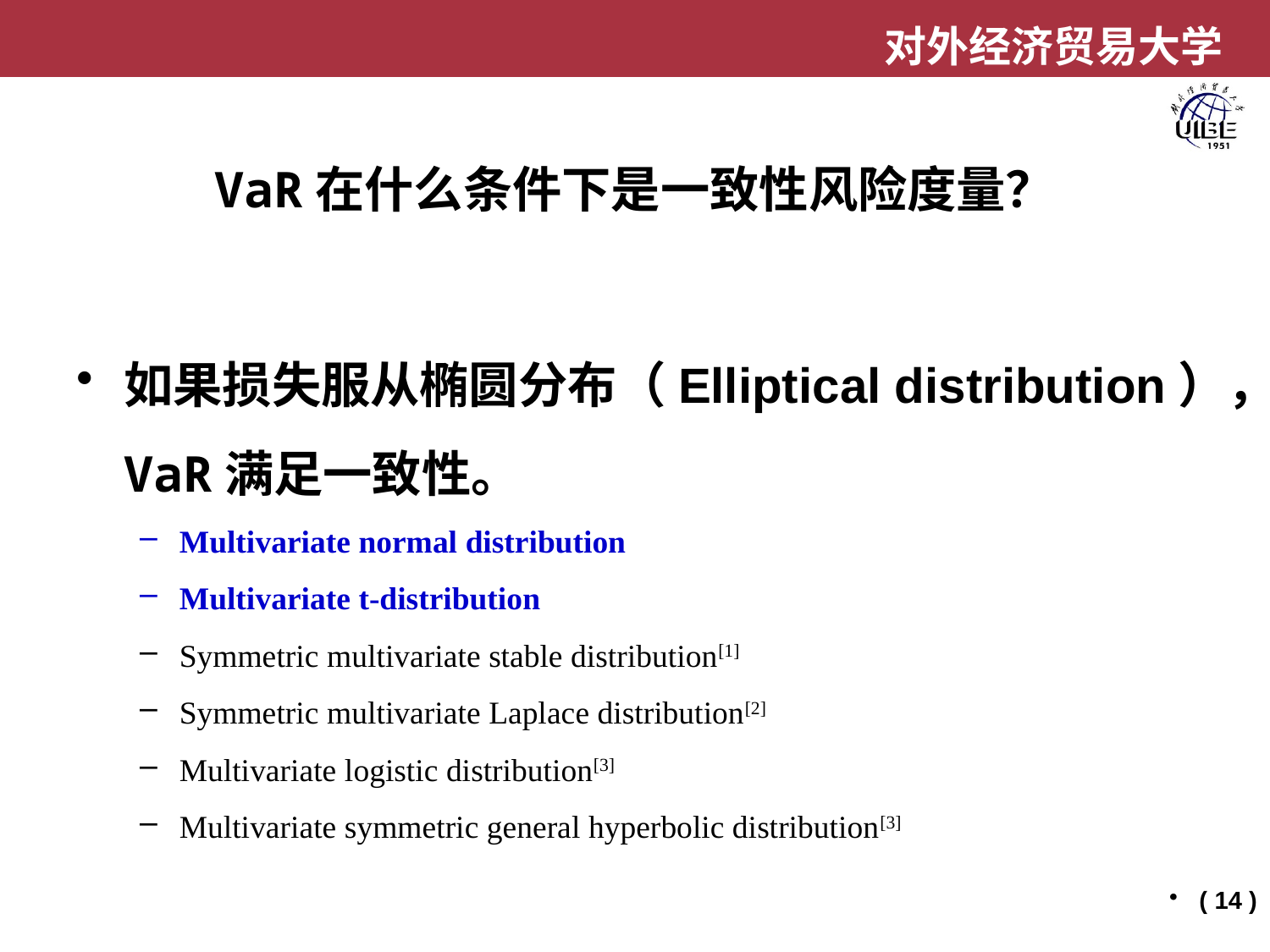

# VaR在什么条件下是一致性风险度量？
如果损失服从椭圆分布（Elliptical distribution），VaR满足一致性。
Multivariate normal distribution
Multivariate t-distribution
Symmetric multivariate stable distribution[1]
Symmetric multivariate Laplace distribution[2]
Multivariate logistic distribution[3]
Multivariate symmetric general hyperbolic distribution[3]
( 14 )